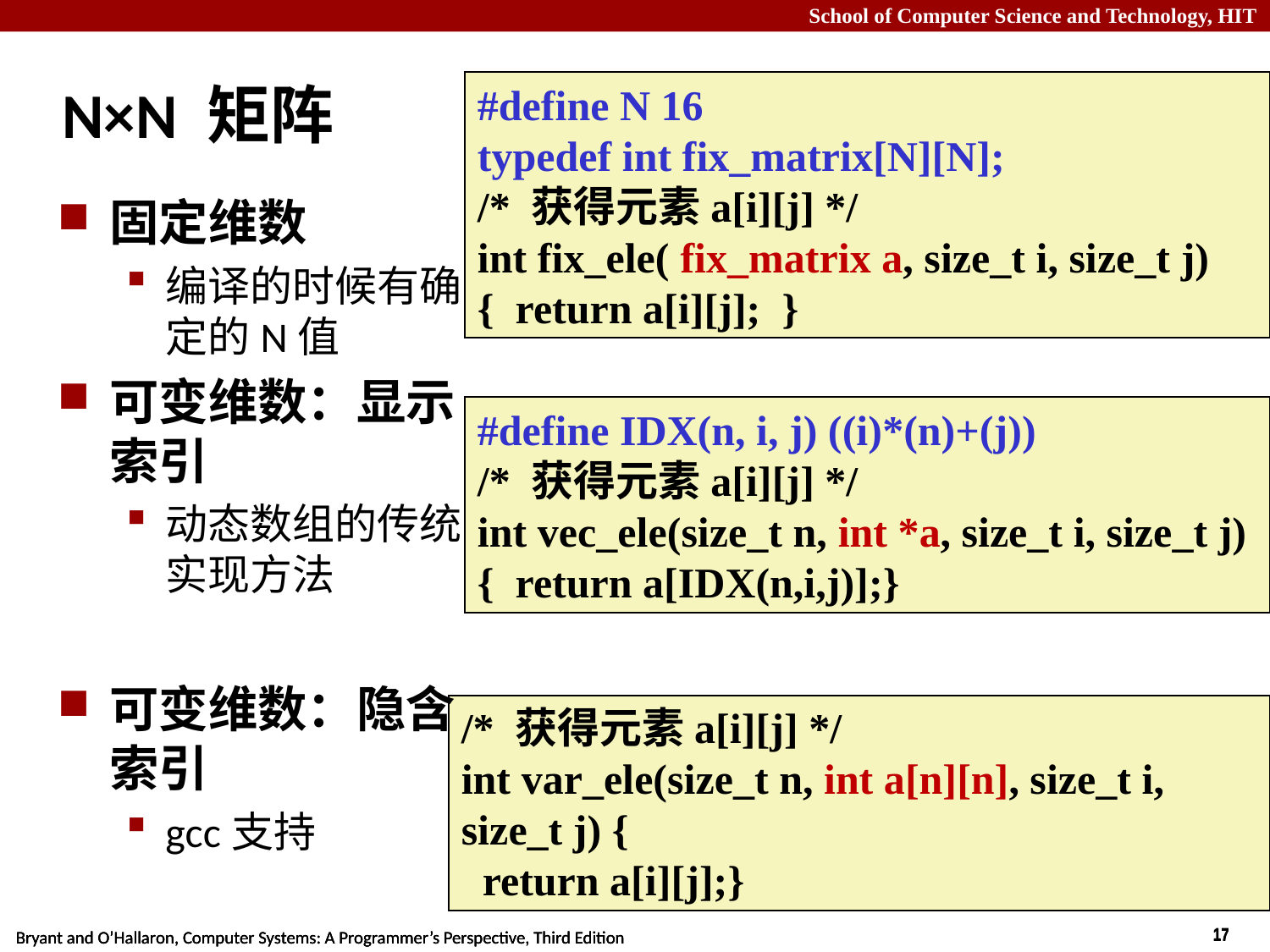

# N×N 矩阵
#define N 16
typedef int fix_matrix[N][N];
/* 获得元素a[i][j] */
int fix_ele( fix_matrix a, size_t i, size_t j)
{  return a[i][j];  }
固定维数
编译的时候有确定的N值
可变维数：显示索引
动态数组的传统实现方法

可变维数：隐含索引
gcc支持

#define IDX(n, i, j) ((i)*(n)+(j))
/* 获得元素a[i][j] */
int vec_ele(size_t n, int *a, size_t i, size_t j)
{  return a[IDX(n,i,j)];}
/* 获得元素a[i][j] */
int var_ele(size_t n, int a[n][n], size_t i, size_t j) {
  return a[i][j];}